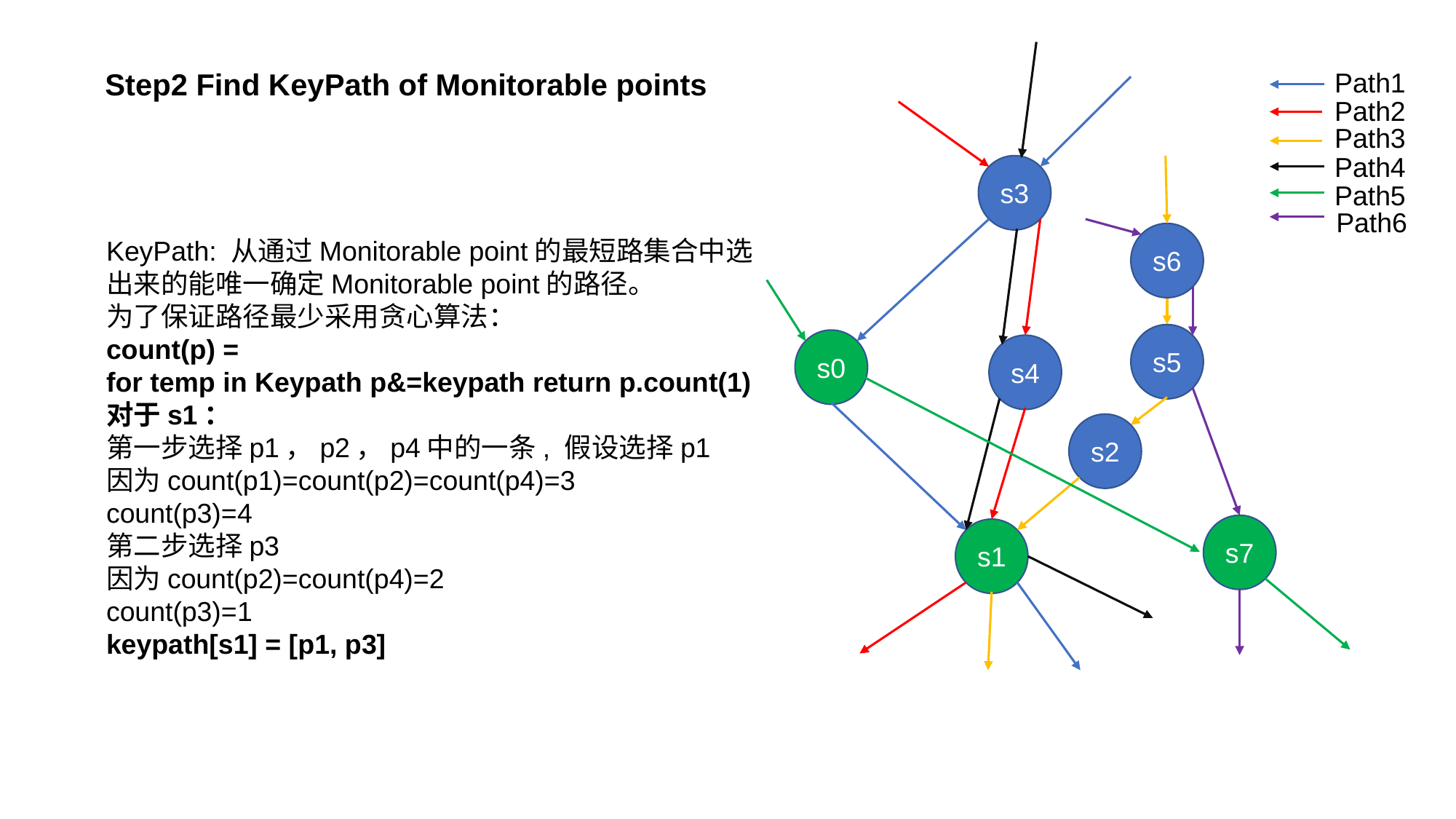

Step2 Find KeyPath of Monitorable points
Path1
Path2
Path3
Path4
s3
Path5
Path6
s6
KeyPath: 从通过Monitorable point的最短路集合中选出来的能唯一确定Monitorable point的路径。
为了保证路径最少采用贪心算法：
count(p) =
for temp in Keypath p&=keypath return p.count(1)
对于s1：
第一步选择p1，p2，p4中的一条, 假设选择p1
因为count(p1)=count(p2)=count(p4)=3
count(p3)=4
第二步选择p3
因为count(p2)=count(p4)=2
count(p3)=1
keypath[s1] = [p1, p3]

s5
s0
s4
s2
s7
s1